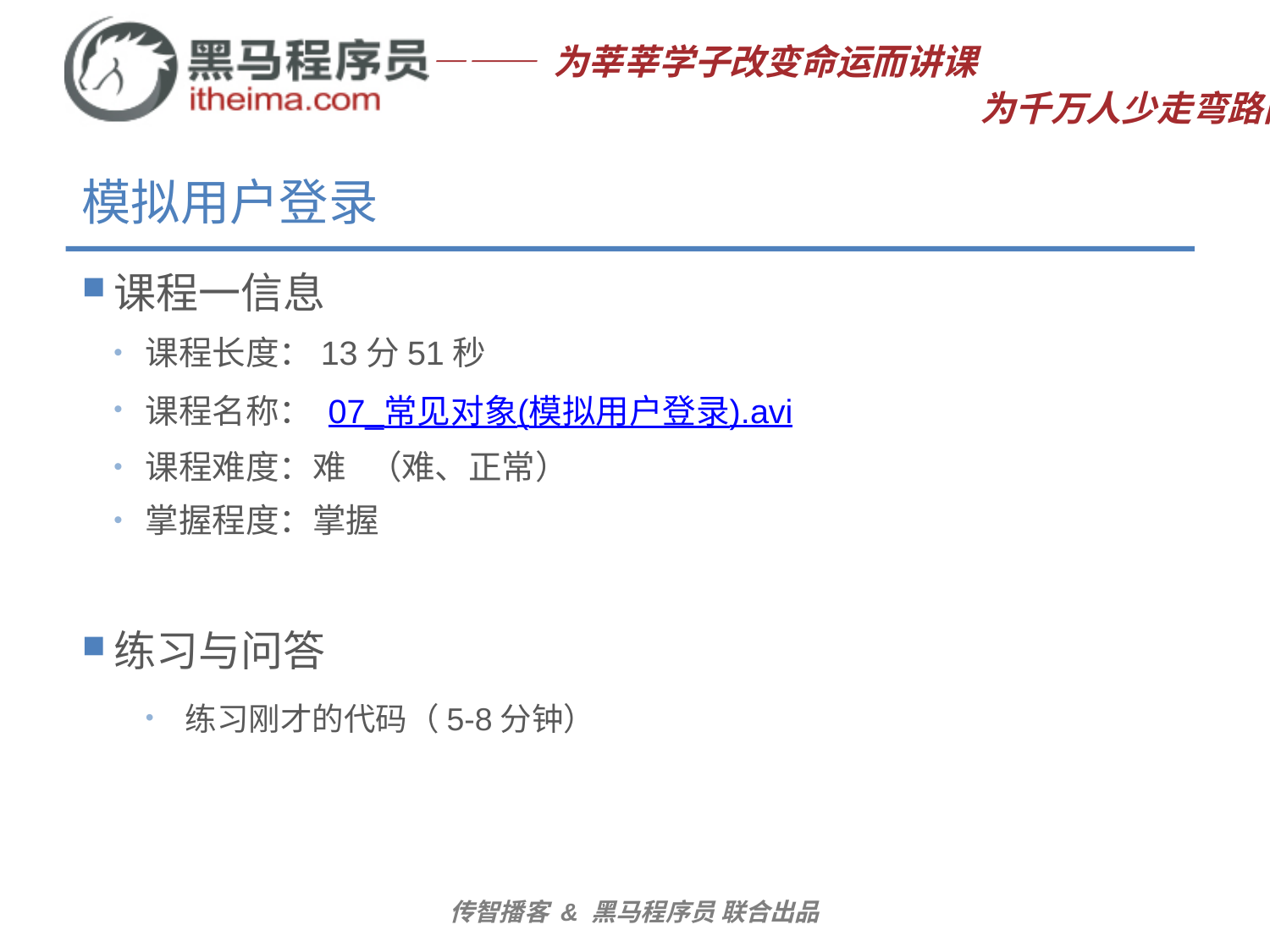

# 模拟用户登录
课程一信息
课程长度：13分51秒
课程名称： 07_常见对象(模拟用户登录).avi
课程难度：难   （难、正常）
掌握程度：掌握

练习与问答
练习刚才的代码（5-8分钟）